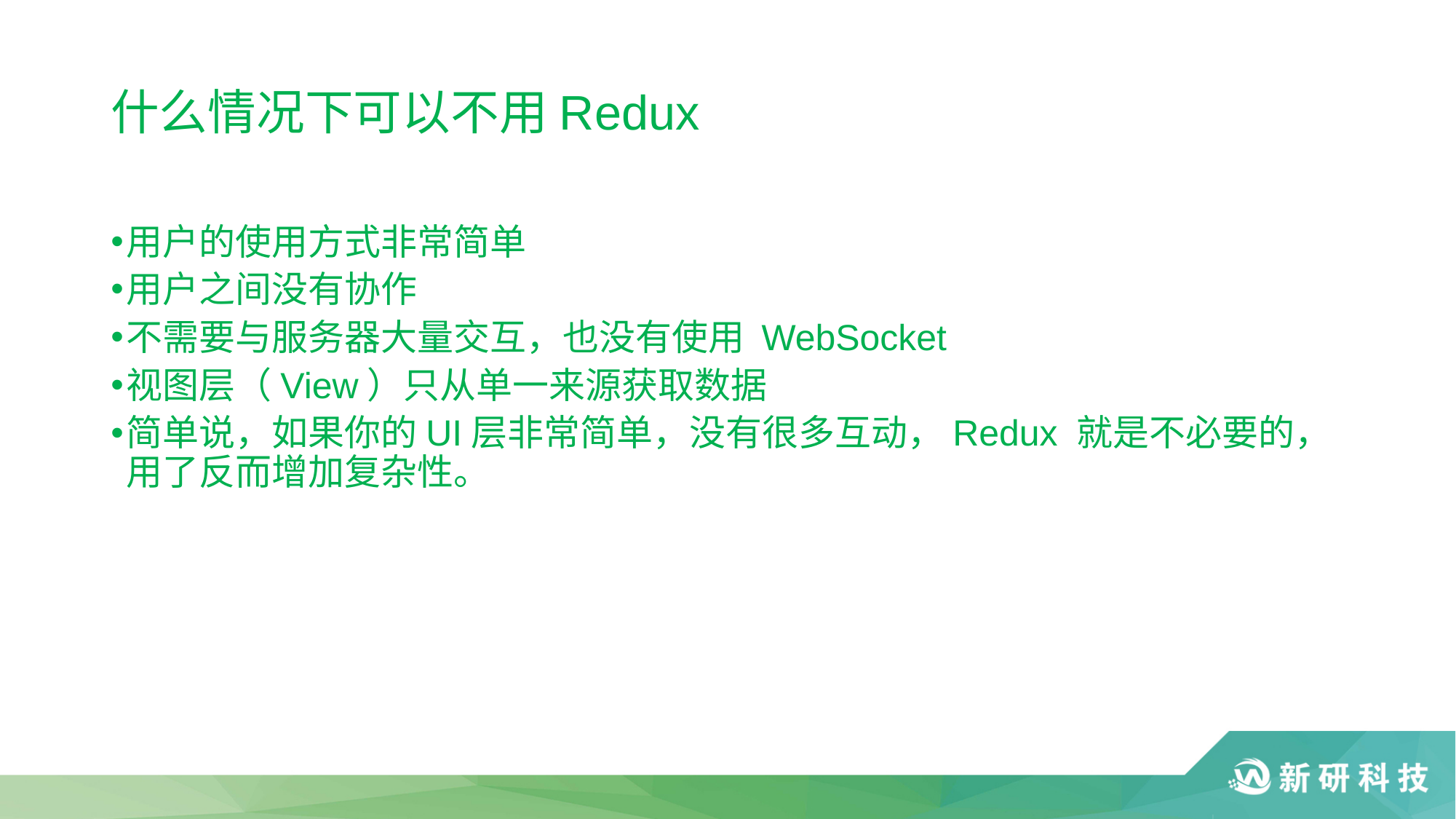

# 什么情况下可以不用Redux
用户的使用方式非常简单
用户之间没有协作
不需要与服务器大量交互，也没有使用 WebSocket
视图层（View）只从单一来源获取数据
简单说，如果你的UI层非常简单，没有很多互动，Redux 就是不必要的，用了反而增加复杂性。